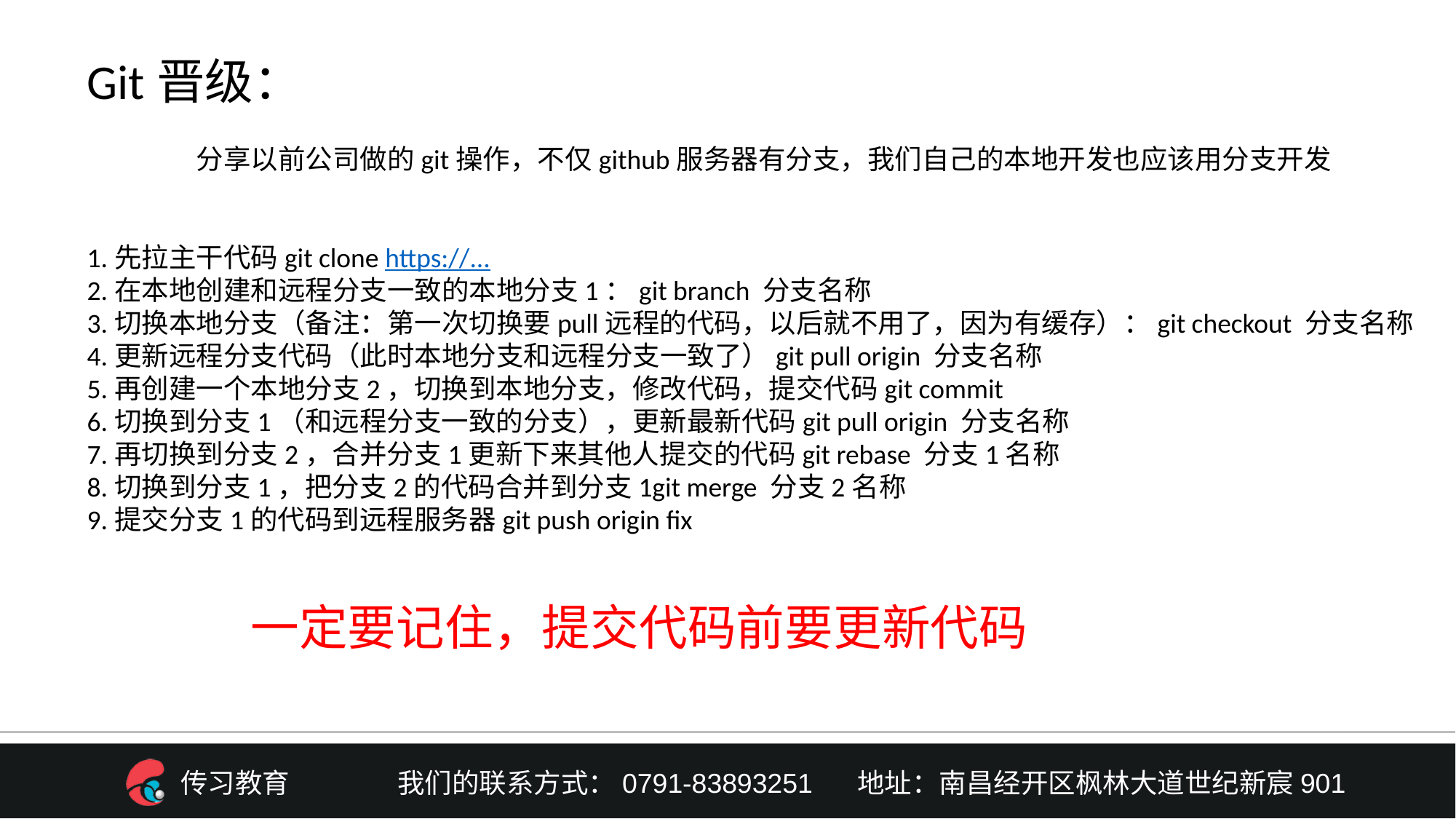

Git晋级：

	分享以前公司做的git操作，不仅github服务器有分支，我们自己的本地开发也应该用分支开发

1.先拉主干代码git clone https://...
2.在本地创建和远程分支一致的本地分支1：git branch 分支名称
3.切换本地分支（备注：第一次切换要pull远程的代码，以后就不用了，因为有缓存）：git checkout 分支名称
4.更新远程分支代码（此时本地分支和远程分支一致了）git pull origin 分支名称
5.再创建一个本地分支2，切换到本地分支，修改代码，提交代码git commit
6.切换到分支1（和远程分支一致的分支），更新最新代码git pull origin 分支名称
7.再切换到分支2，合并分支1更新下来其他人提交的代码git rebase 分支1名称
8.切换到分支1，把分支2的代码合并到分支1git merge 分支2名称
9.提交分支1的代码到远程服务器git push origin fix

一定要记住，提交代码前要更新代码